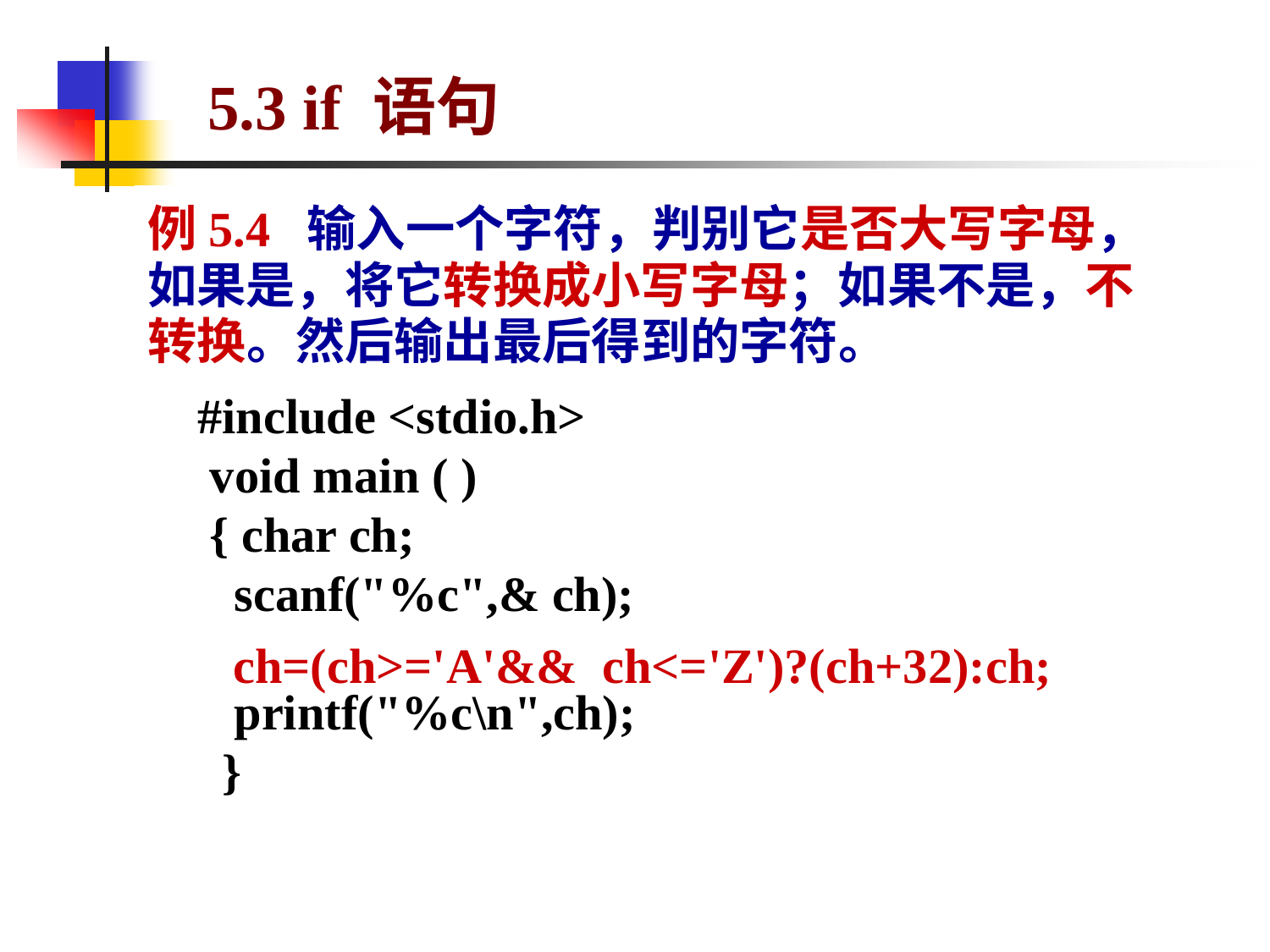

# 5.3 if 语句
例5.4  输入一个字符，判别它是否大写字母，如果是，将它转换成小写字母；如果不是，不转换。然后输出最后得到的字符。
#include <stdio.h>
 void main ( )
 { char ch;
   scanf("%c",& ch);
   printf("%c\n",ch);
  }
         ch=(ch>='A'&&  ch<='Z')?(ch+32):ch;